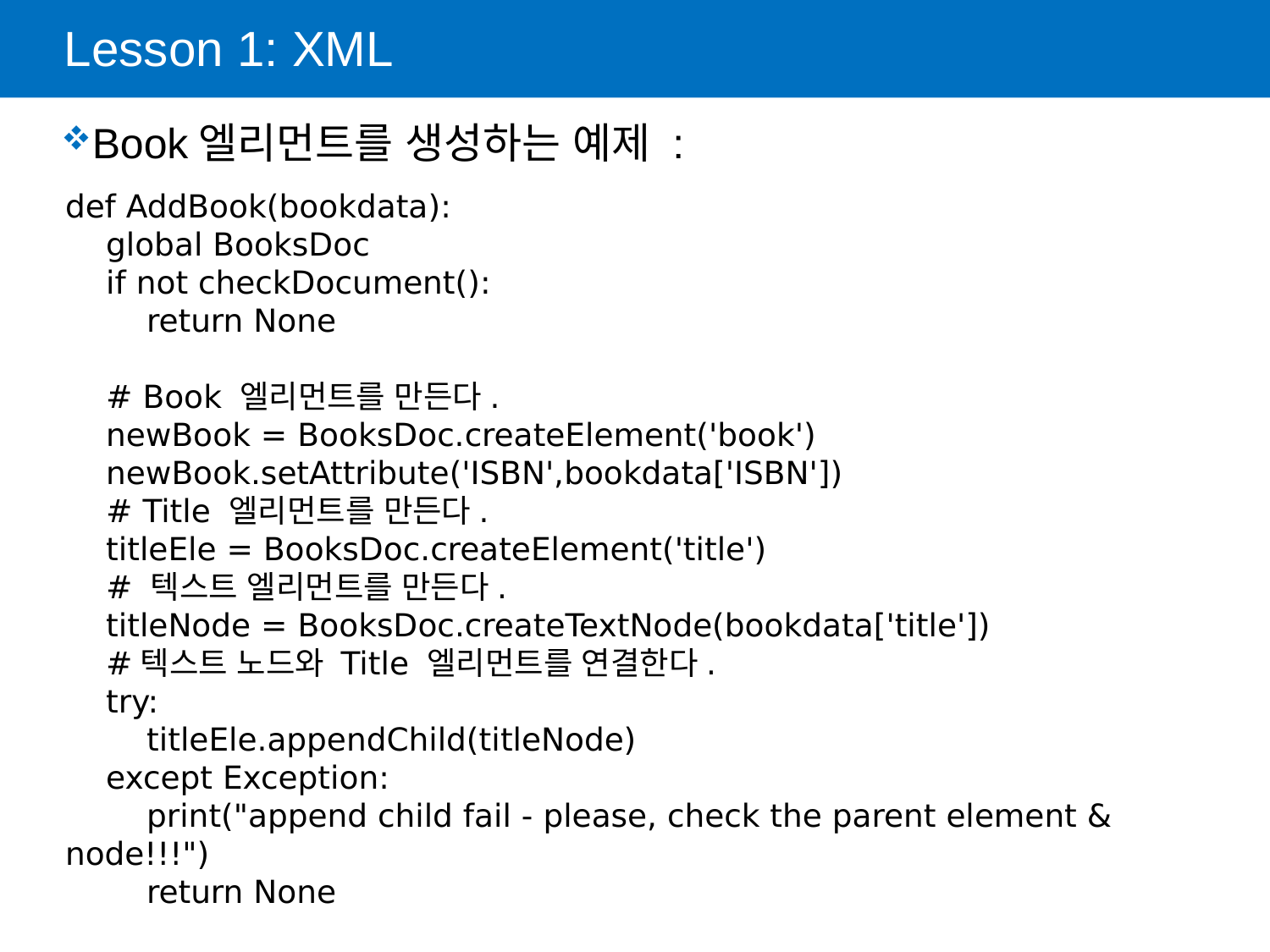

# Lesson 1: XML
Book엘리먼트를 생성하는 예제 :
def AddBook(bookdata):
    global BooksDoc
    if not checkDocument():
        return None

    # Book 엘리먼트를 만든다.
    newBook = BooksDoc.createElement('book')
    newBook.setAttribute('ISBN',bookdata['ISBN'])
    # Title 엘리먼트를 만든다.
    titleEle = BooksDoc.createElement('title')
    # 텍스트 엘리먼트를 만든다.
    titleNode = BooksDoc.createTextNode(bookdata['title'])
    #텍스트 노드와 Title 엘리먼트를 연결한다.
    try:
        titleEle.appendChild(titleNode)
    except Exception:
        print("append child fail - please, check the parent element & node!!!")
        return None